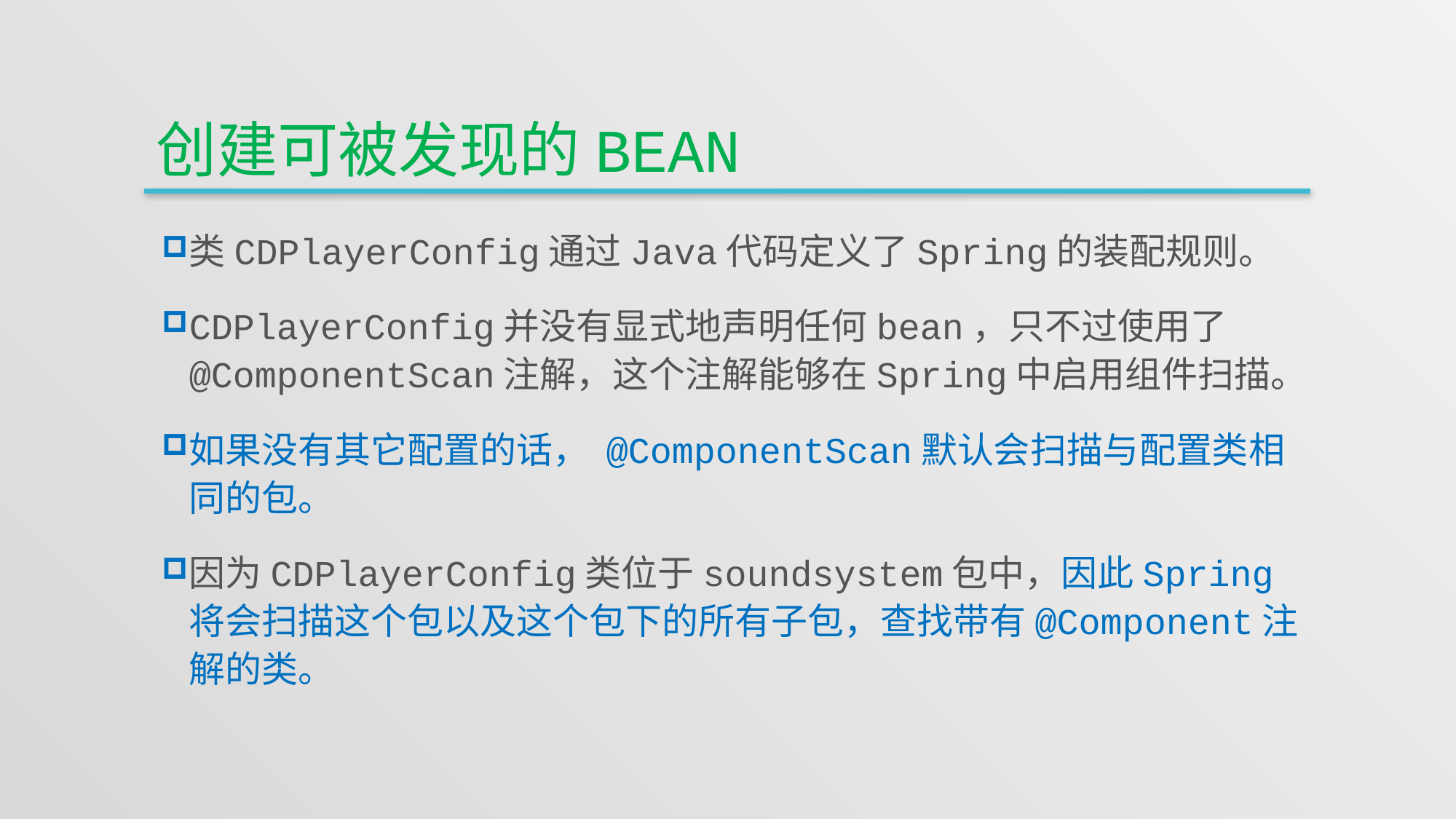

# 创建可被发现的bean
类CDPlayerConfig通过Java代码定义了Spring的装配规则。
CDPlayerConfig并没有显式地声明任何bean，只不过使用了@ComponentScan注解，这个注解能够在Spring中启用组件扫描。
如果没有其它配置的话， @ComponentScan默认会扫描与配置类相同的包。
因为CDPlayerConfig类位于soundsystem包中，因此Spring将会扫描这个包以及这个包下的所有子包，查找带有@Component注解的类。